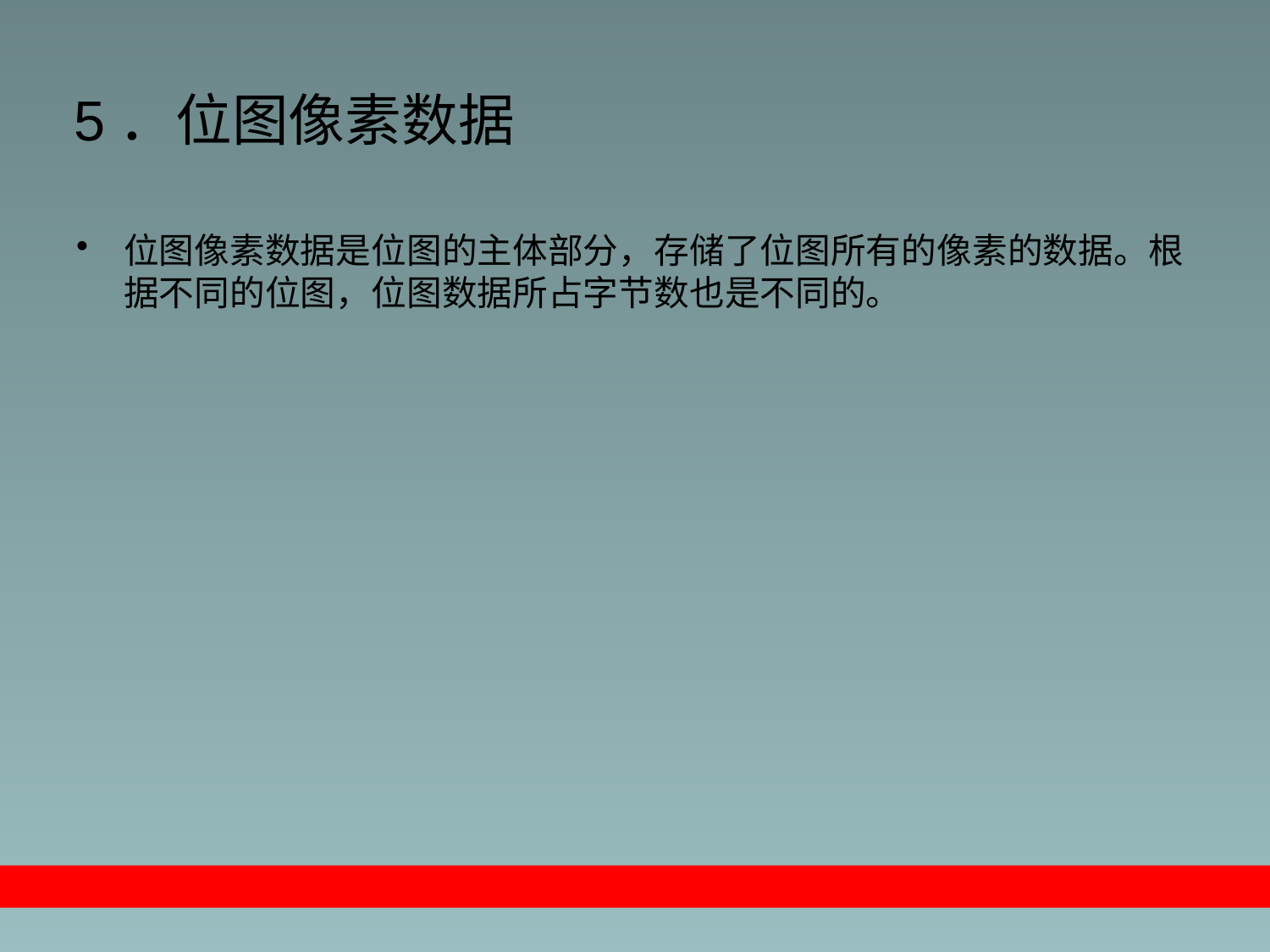

# 5．位图像素数据
位图像素数据是位图的主体部分，存储了位图所有的像素的数据。根据不同的位图，位图数据所占字节数也是不同的。